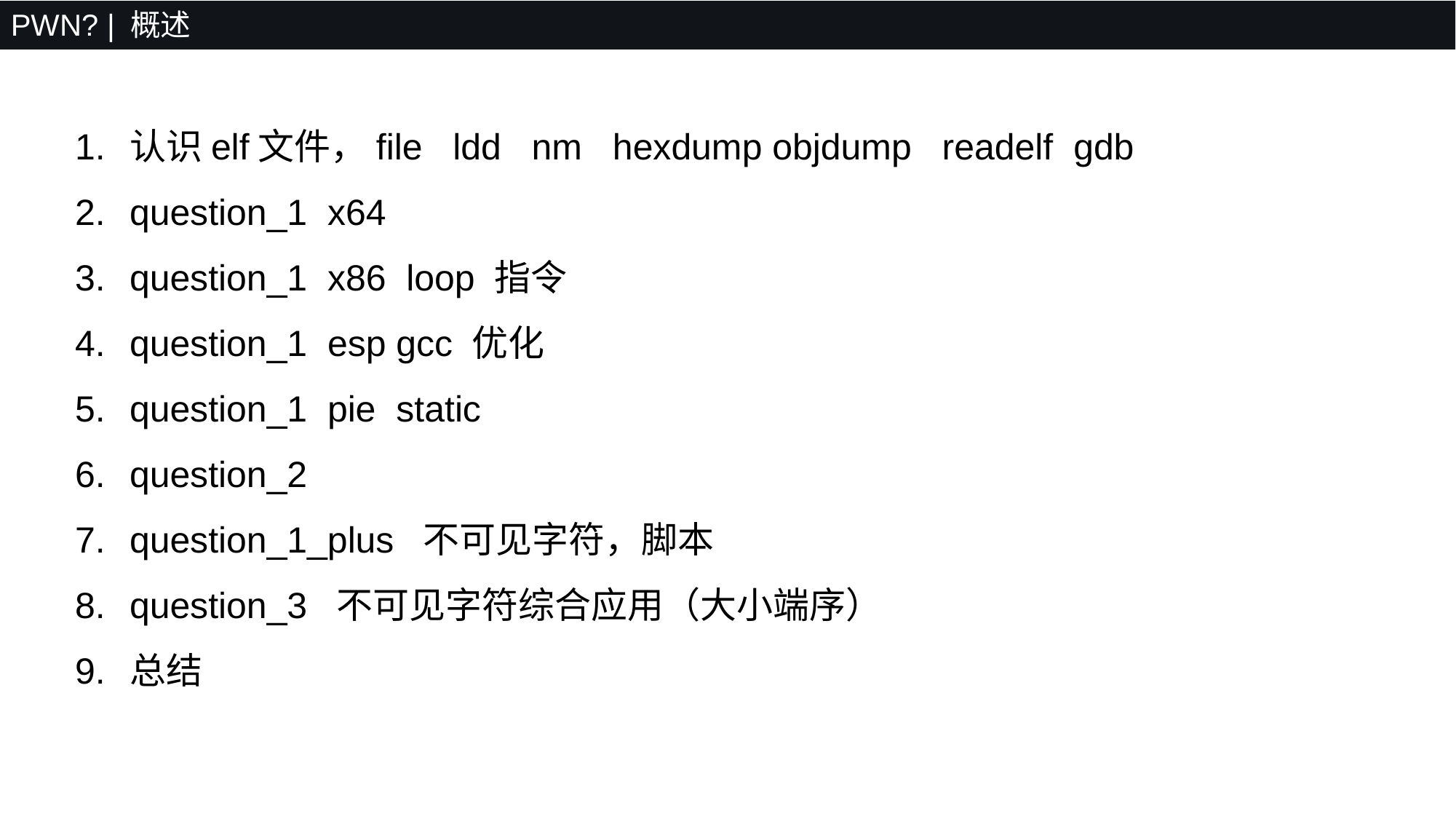

PWN? | 概述
认识elf文件，file   ldd   nm   hexdump objdump   readelf  gdb
question_1  x64
question_1  x86  loop 指令
question_1  esp gcc 优化
question_1  pie  static
question_2
question_1_plus  不可见字符，脚本
question_3  不可见字符综合应用（大小端序）
总结